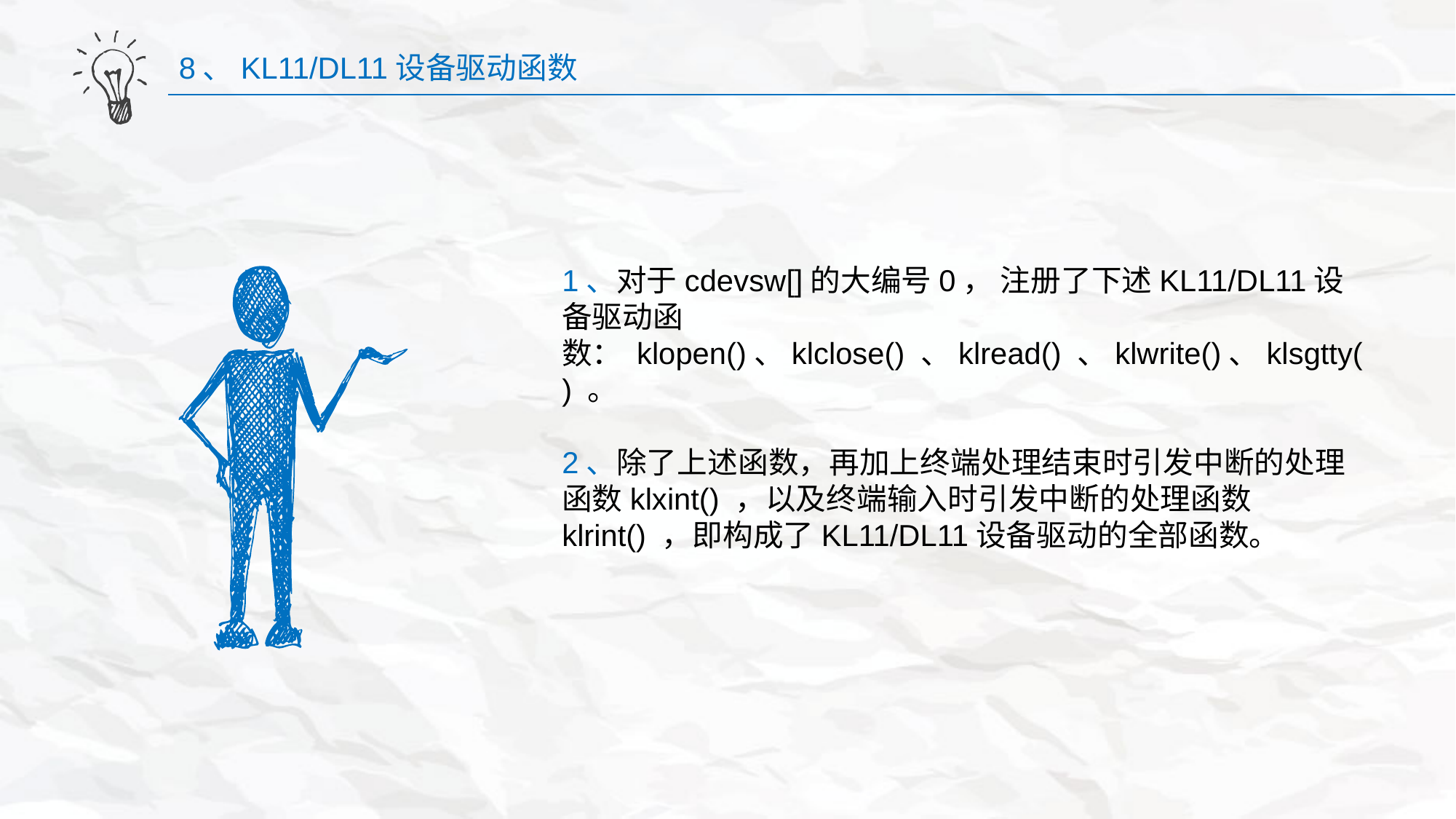

8、KL11/DL11设备驱动函数
1、对于cdevsw[]的大编号0， 注册了下述KL11/DL11设备驱动函数： klopen()、klclose() 、klread() 、klwrite()、klsgtty() 。

2、除了上述函数，再加上终端处理结束时引发中断的处理函数klxint() ，以及终端输入时引发中断的处理函数klrint() ，即构成了KL11/DL11设备驱动的全部函数。